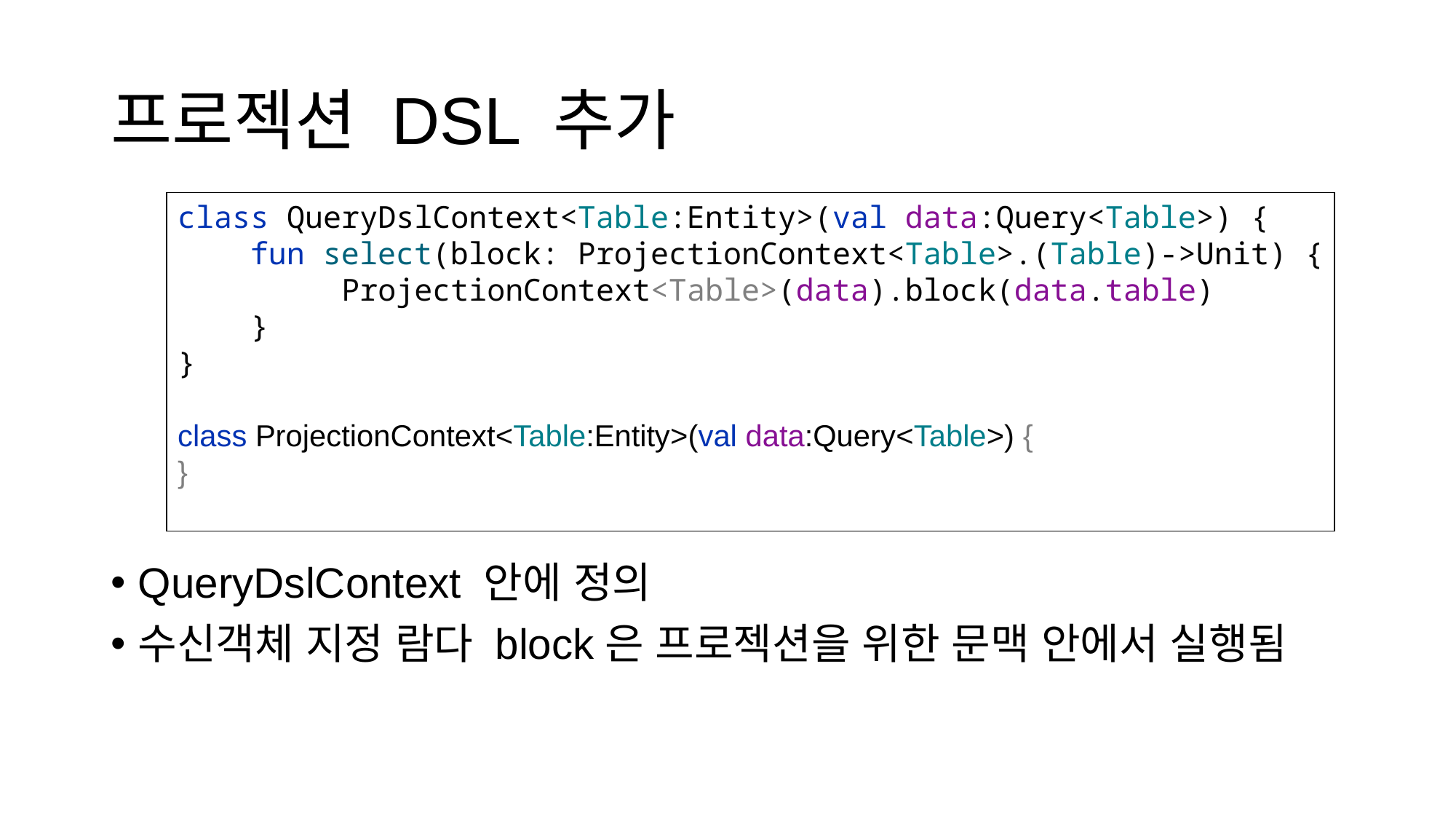

# 프로젝션 DSL 추가
class QueryDslContext<Table:Entity>(val data:Query<Table>) {
    fun select(block: ProjectionContext<Table>.(Table)->Unit) {
         ProjectionContext<Table>(data).block(data.table)
    }
}

class ProjectionContext<Table:Entity>(val data:Query<Table>) {
}

QueryDslContext 안에 정의
수신객체 지정 람다 block은 프로젝션을 위한 문맥 안에서 실행됨